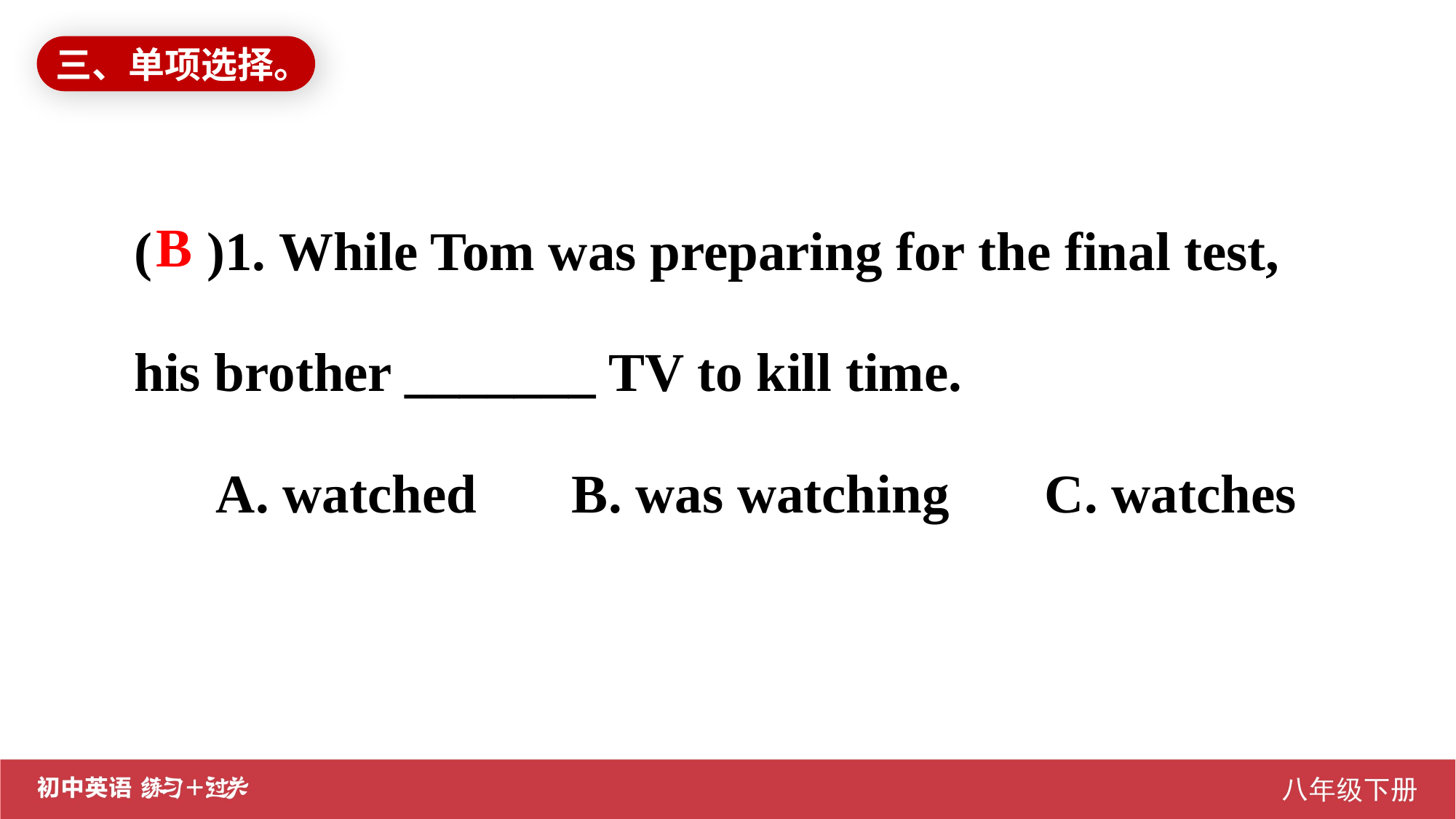

三、单项选择。
(    )1. While Tom was preparing for the final test, his brother _______ TV to kill time.
      A. watched       B. was watching       C. watches
B